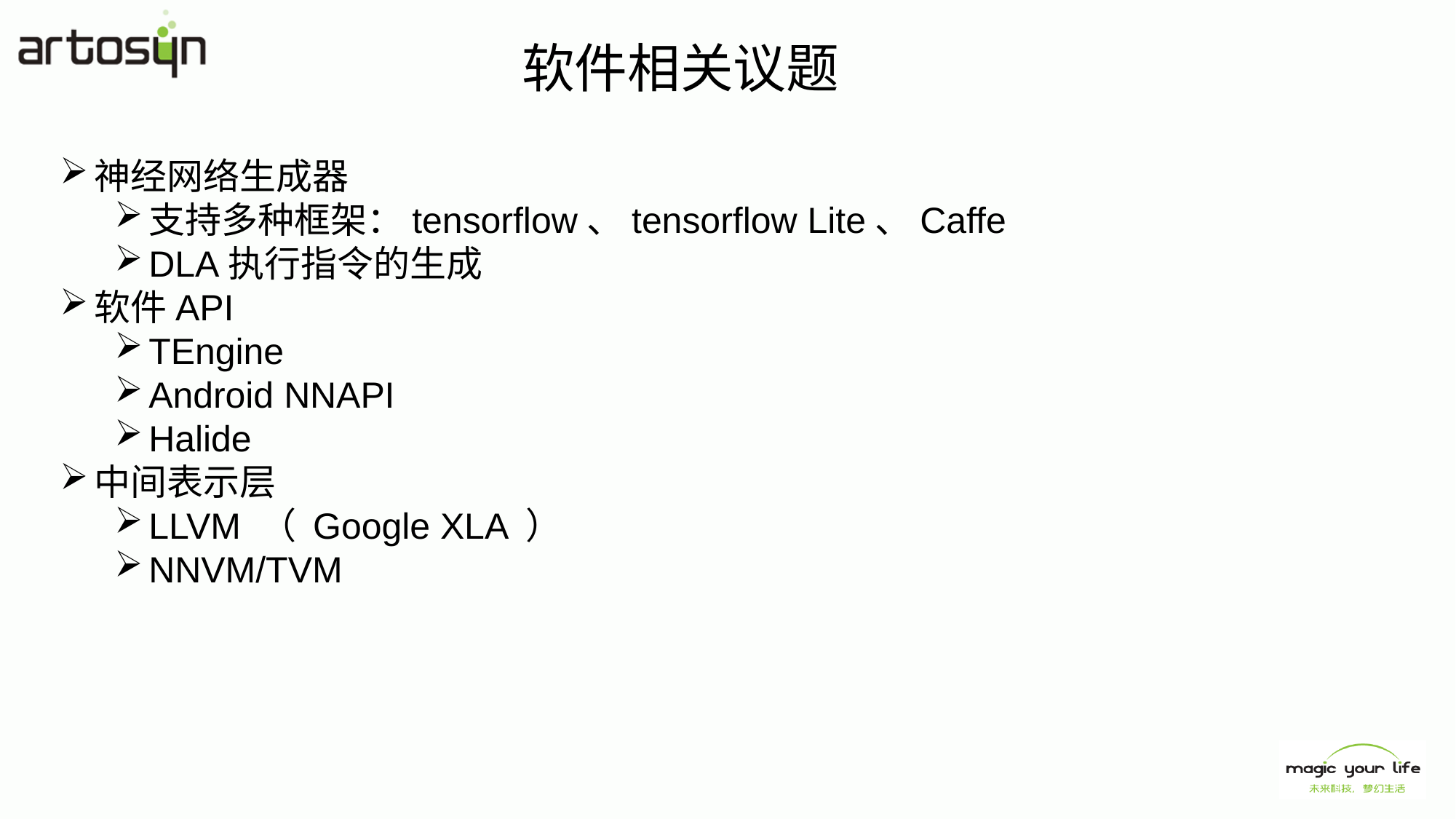

软件相关议题
神经网络生成器
支持多种框架：tensorflow、tensorflow Lite、Caffe
DLA执行指令的生成
软件API
TEngine
Android NNAPI
Halide
中间表示层
LLVM （ Google XLA ）
NNVM/TVM